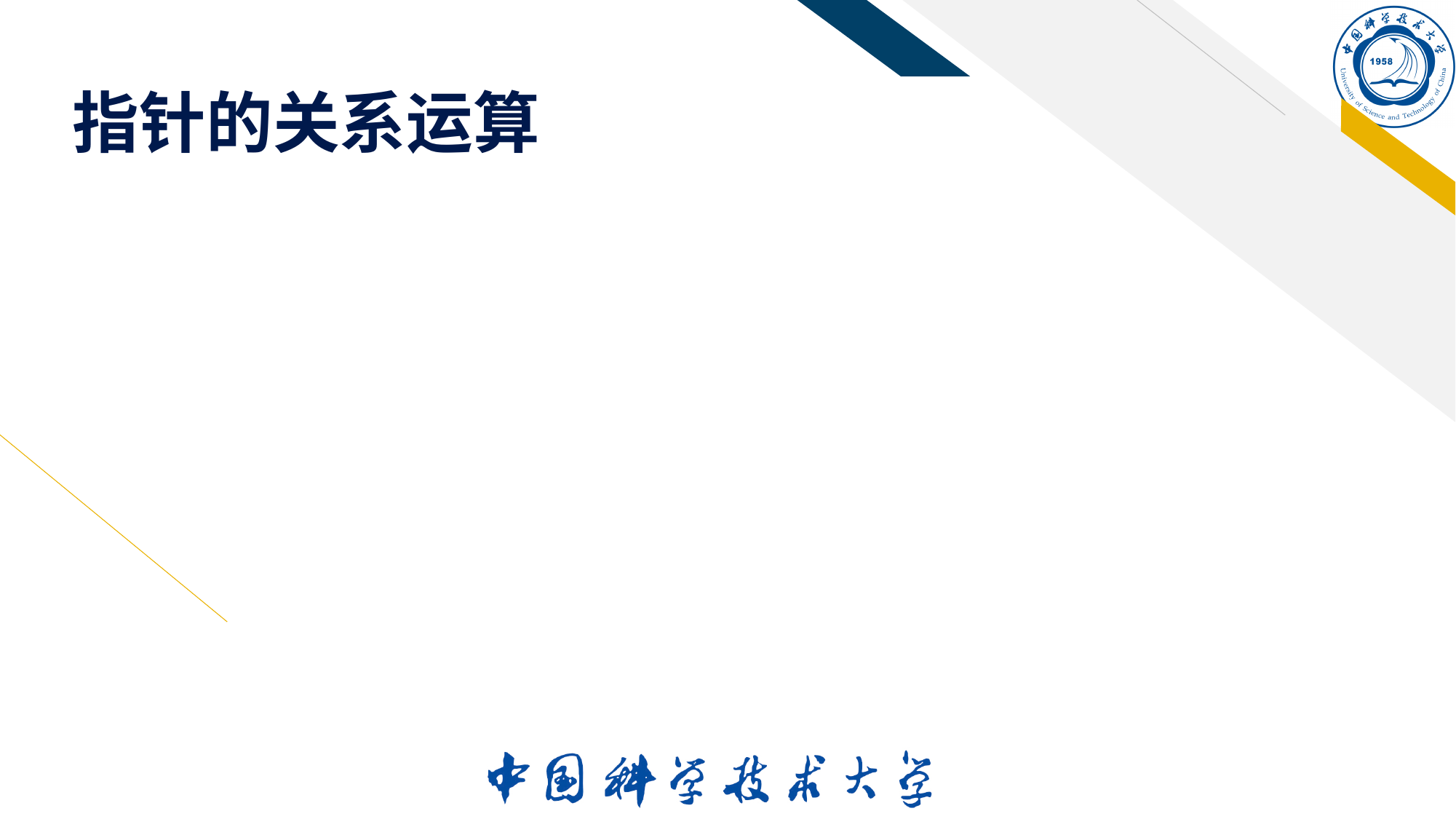

# 指针的关系运算
条件
p,q是指向同一数据集合(数组)的指针

运算方式：
p<q、p<=q、p==q、p!=q、p>=q、p>q
p<q:判断p所指元素是否在q所指元素之前
其他运算的含义与上述类似
若p,q不是指向同一数据集合的指针，则运算无意义